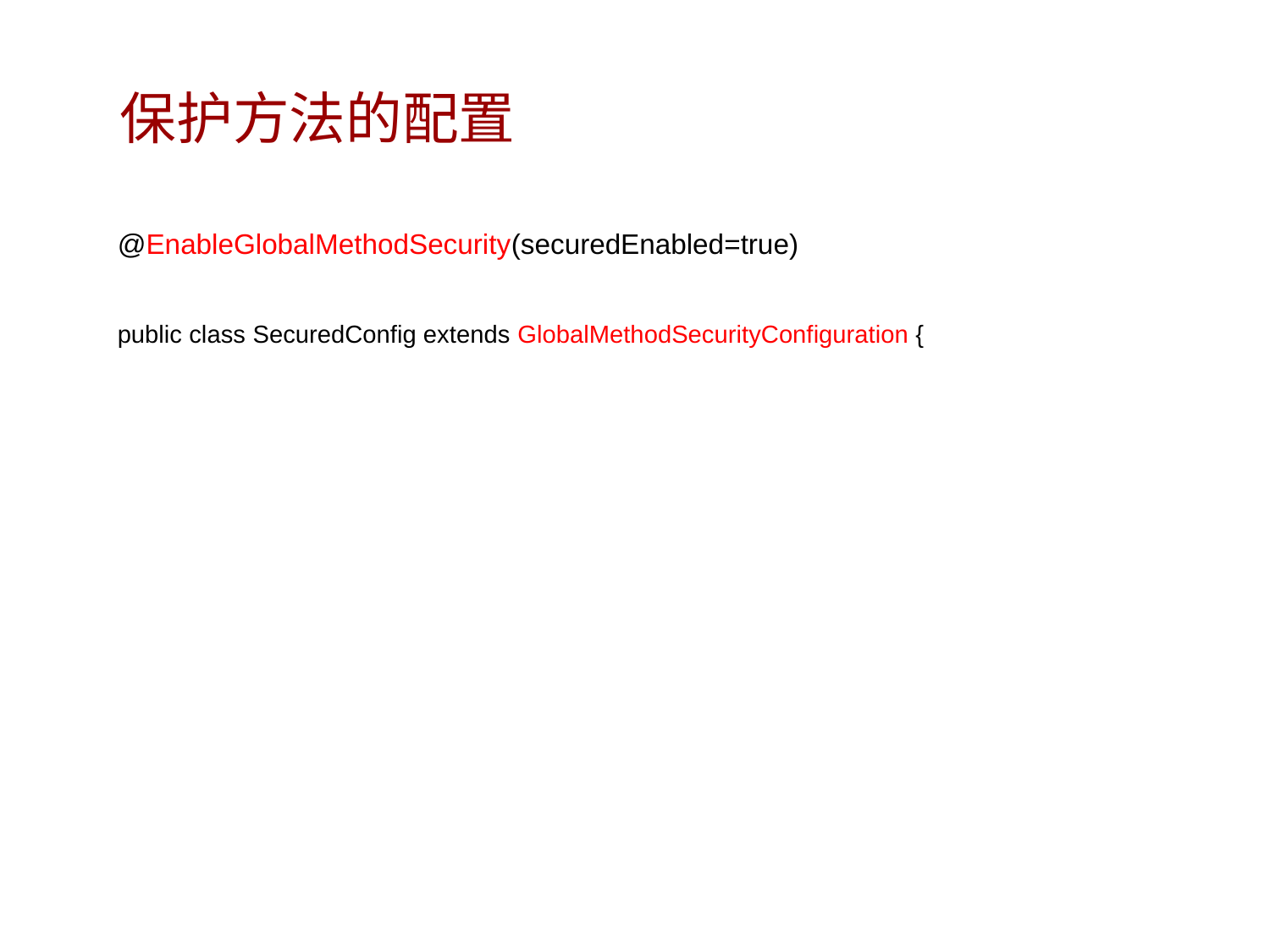

# 保护方法的配置
@EnableGlobalMethodSecurity(securedEnabled=true)

public class SecuredConfig extends GlobalMethodSecurityConfiguration {